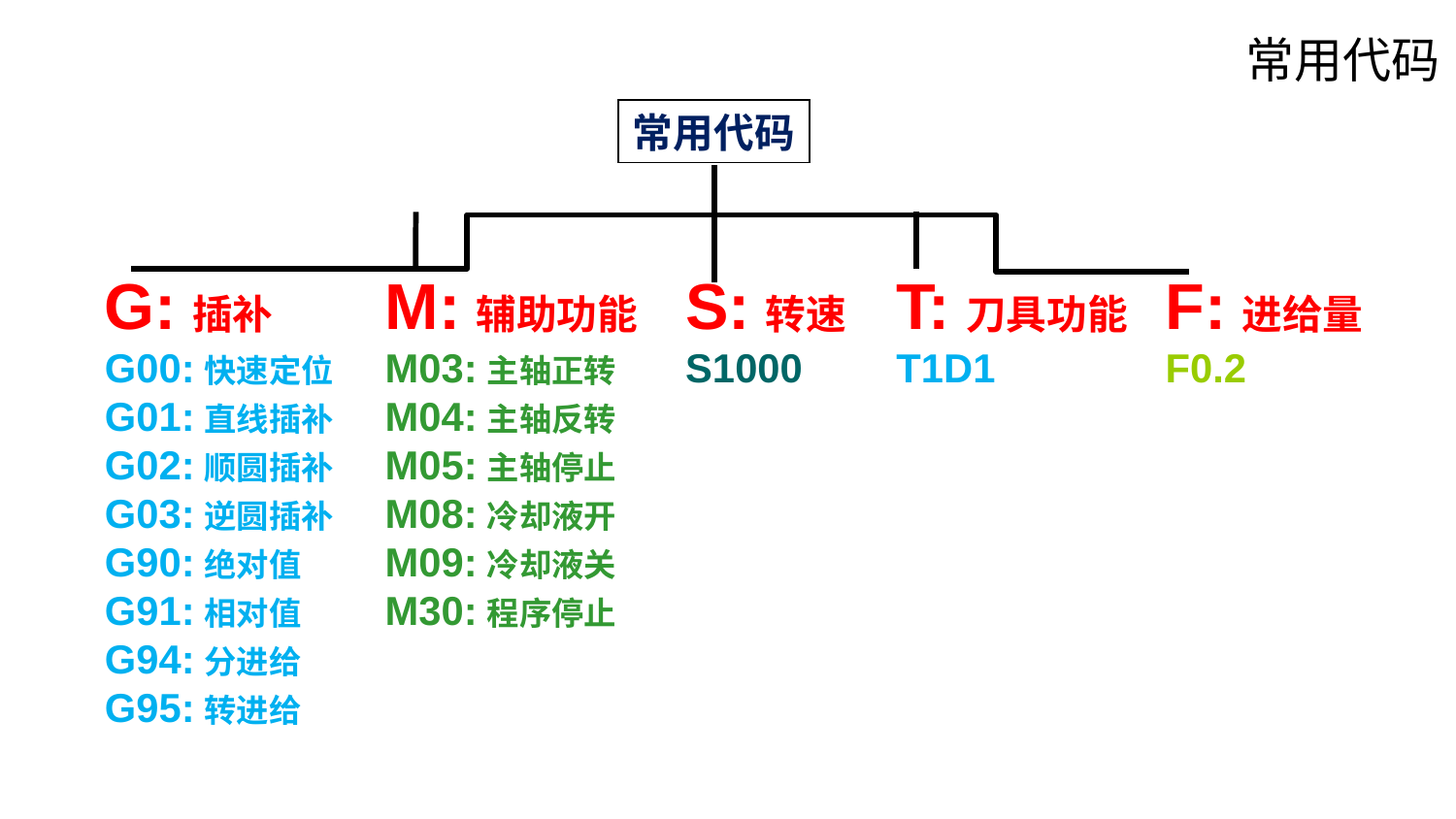

常用代码
常用代码
G:插补
G00:快速定位
G01:直线插补
G02:顺圆插补
G03:逆圆插补
G90:绝对值
G91:相对值
G94:分进给
G95:转进给
M:辅助功能
M03:主轴正转
M04:主轴反转
M05:主轴停止
M08:冷却液开
M09:冷却液关
M30:程序停止
S:转速
S1000
T:刀具功能
T1D1
F:进给量
F0.2